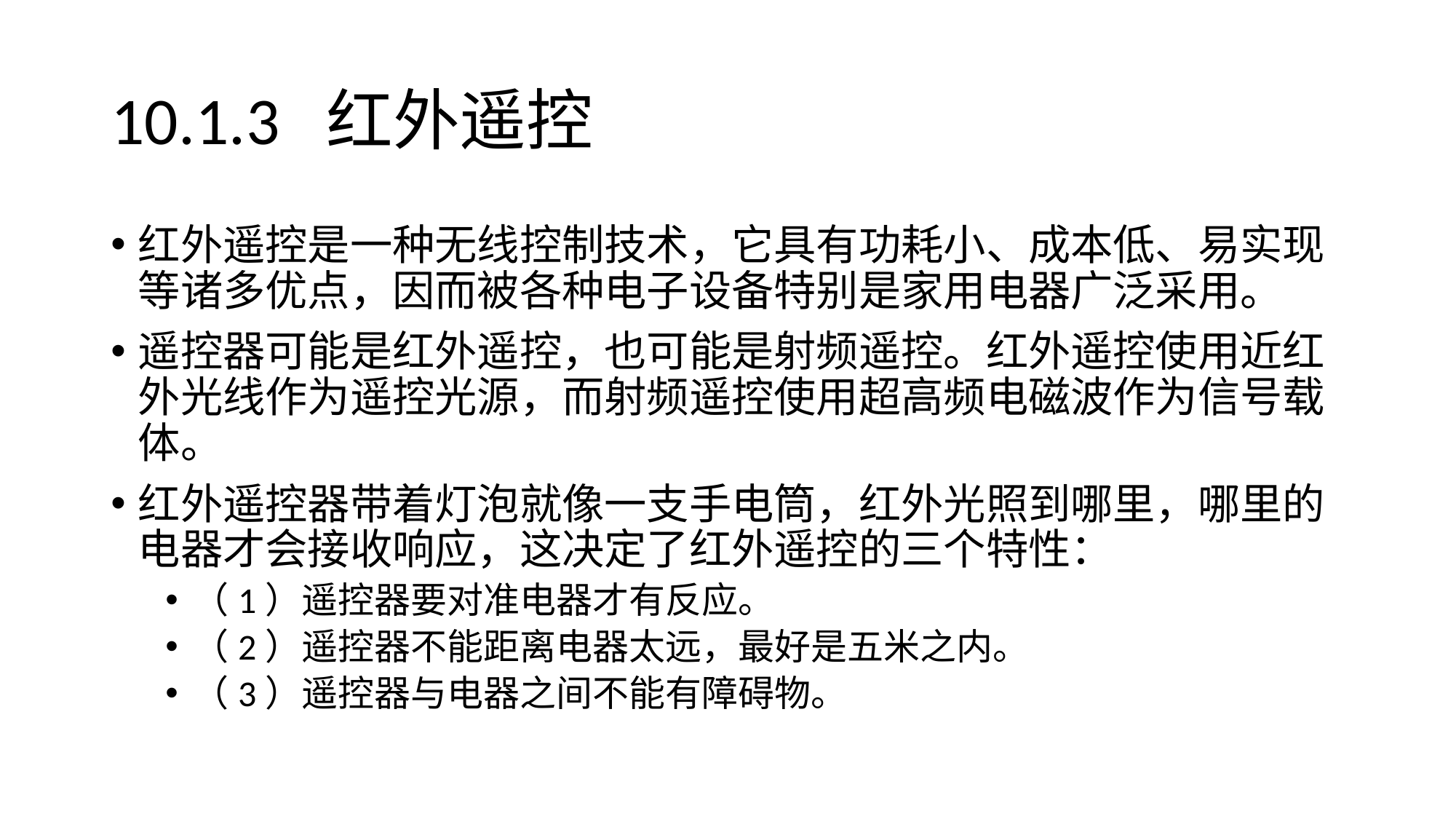

# 10.1.3  红外遥控
红外遥控是一种无线控制技术，它具有功耗小、成本低、易实现等诸多优点，因而被各种电子设备特别是家用电器广泛采用。
遥控器可能是红外遥控，也可能是射频遥控。红外遥控使用近红外光线作为遥控光源，而射频遥控使用超高频电磁波作为信号载体。
红外遥控器带着灯泡就像一支手电筒，红外光照到哪里，哪里的电器才会接收响应，这决定了红外遥控的三个特性：
（1）遥控器要对准电器才有反应。
（2）遥控器不能距离电器太远，最好是五米之内。
（3）遥控器与电器之间不能有障碍物。